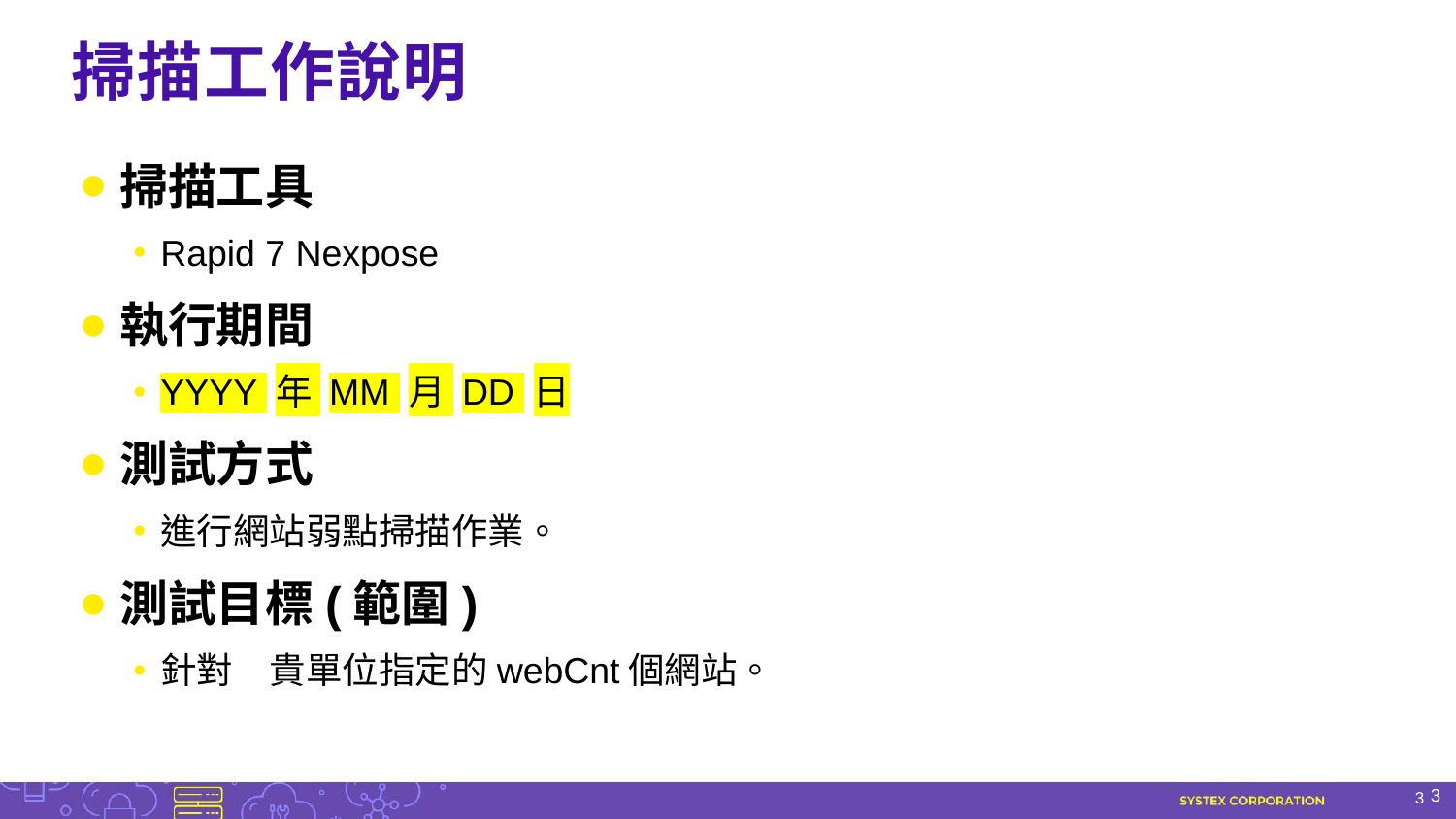

# 掃描工作說明
掃描工具
Rapid 7 Nexpose
執行期間
YYYY 年 MM 月 DD 日
測試方式
進行網站弱點掃描作業。
測試目標(範圍)
針對　貴單位指定的webCnt個網站。

3